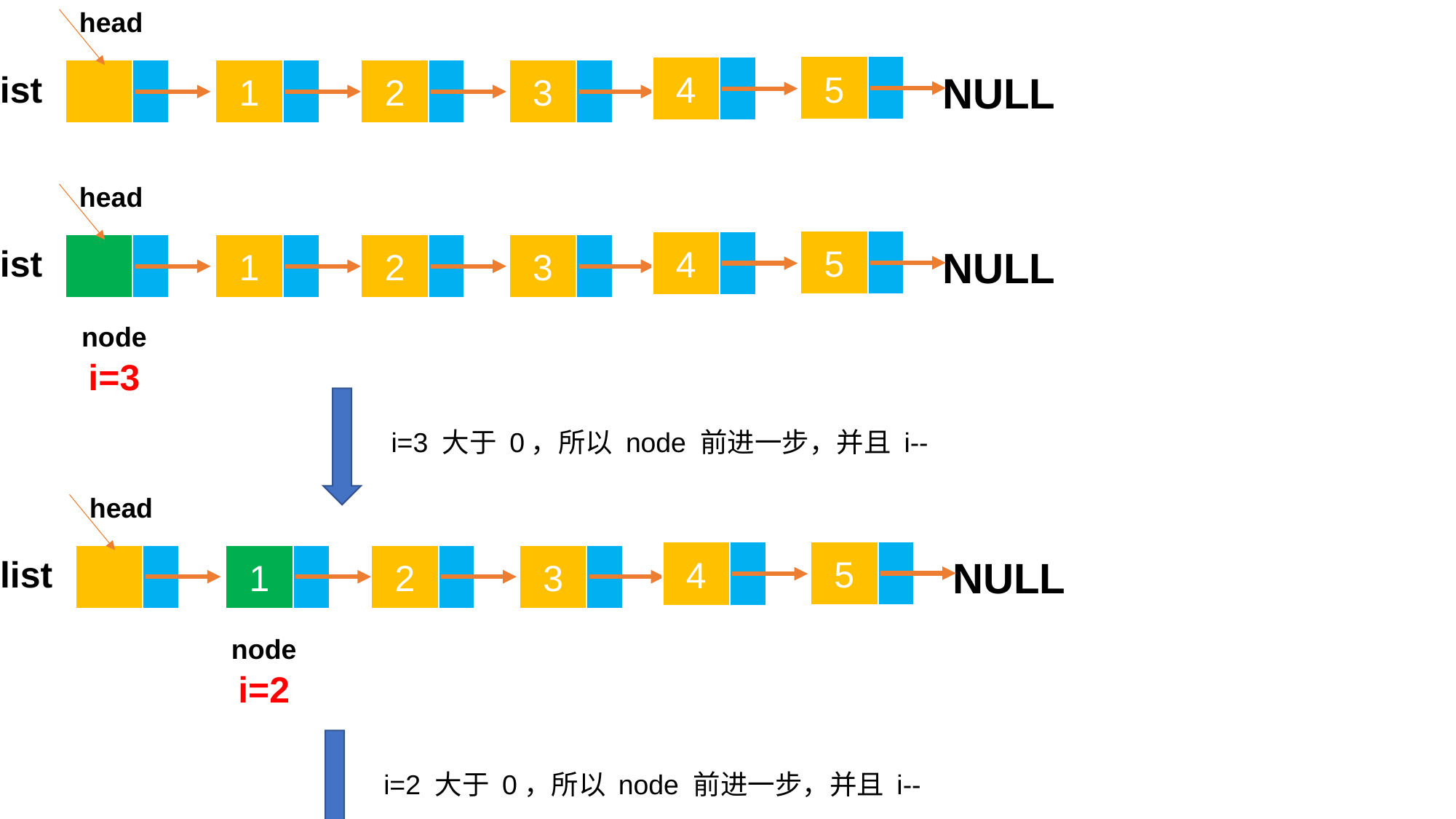

head
i=3
5

4

1

2

3

list
NULL
head
5

4

1

2

3

list
NULL
node
i=3

i=3 大于 0，所以 node 前进一步，并且 i--
head
5

4

1

2

3

list
NULL
node
i=2

i=2 大于 0，所以 node 前进一步，并且 i--
head
5

4

1

2

3

list
NULL
node
i=1

i=1 大于 0，所以 node 前进一步，并且 i--
head
5

4

1

2

3

list
NULL
node
i=0

i=0 等于 0，结束循环，此时 node 刚好是第 i=3 个结点
3